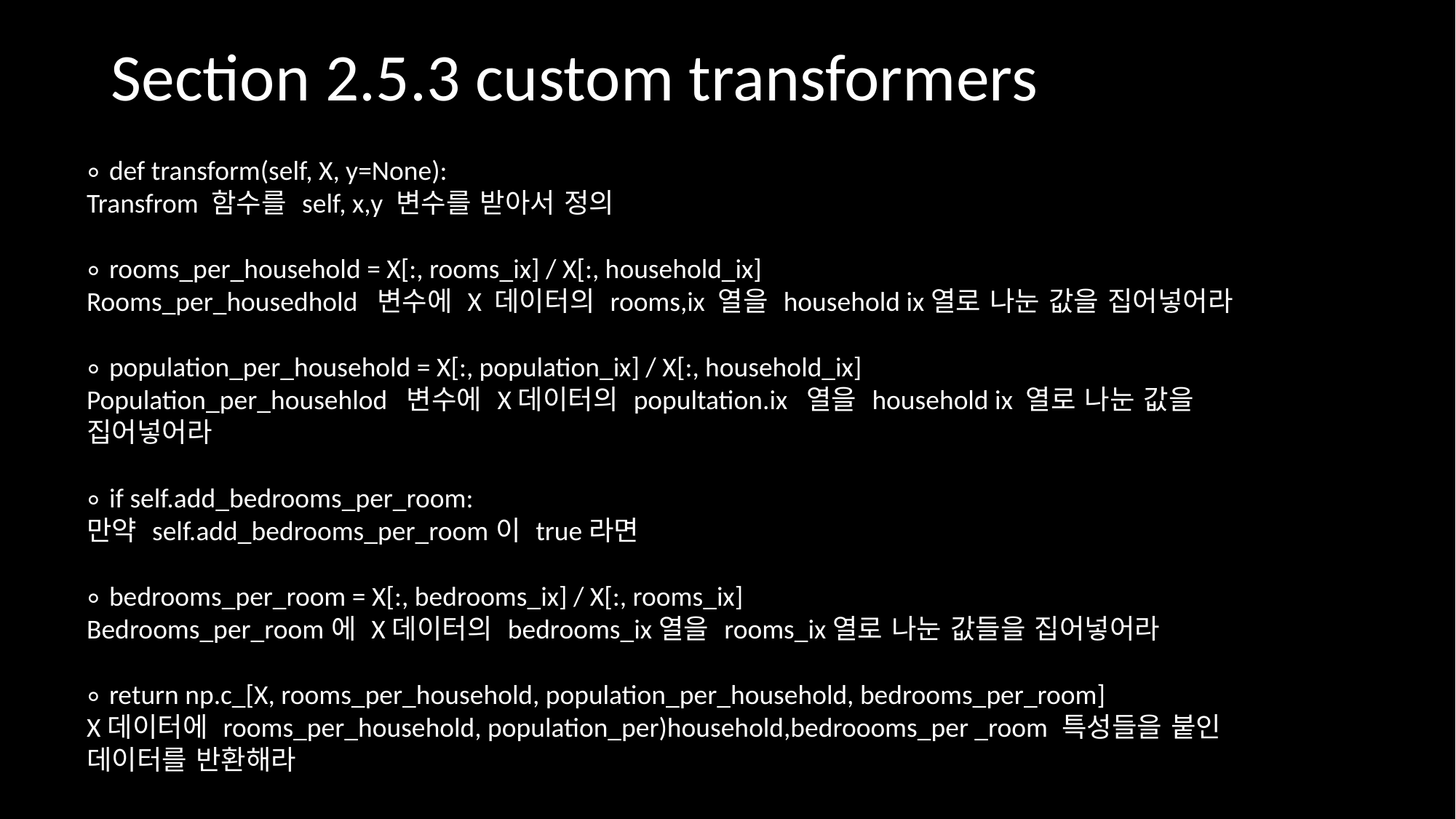

Section 2.5.3 custom transformers
∘ def transform(self, X, y=None):
Transfrom 함수를 self, x,y 변수를 받아서 정의

∘ rooms_per_household = X[:, rooms_ix] / X[:, household_ix]
Rooms_per_housedhold  변수에 X 데이터의 rooms,ix 열을 household ix열로 나눈 값을 집어넣어라

∘ population_per_household = X[:, population_ix] / X[:, household_ix]
Population_per_househlod  변수에 X데이터의 popultation.ix  열을 household ix 열로 나눈 값을 집어넣어라

∘ if self.add_bedrooms_per_room:
만약 self.add_bedrooms_per_room이 true라면

∘ bedrooms_per_room = X[:, bedrooms_ix] / X[:, rooms_ix]
Bedrooms_per_room에 X데이터의 bedrooms_ix열을 rooms_ix열로 나눈 값들을 집어넣어라

∘ return np.c_[X, rooms_per_household, population_per_household, bedrooms_per_room]
X데이터에 rooms_per_household, population_per)household,bedroooms_per _room 특성들을 붙인 데이터를 반환해라